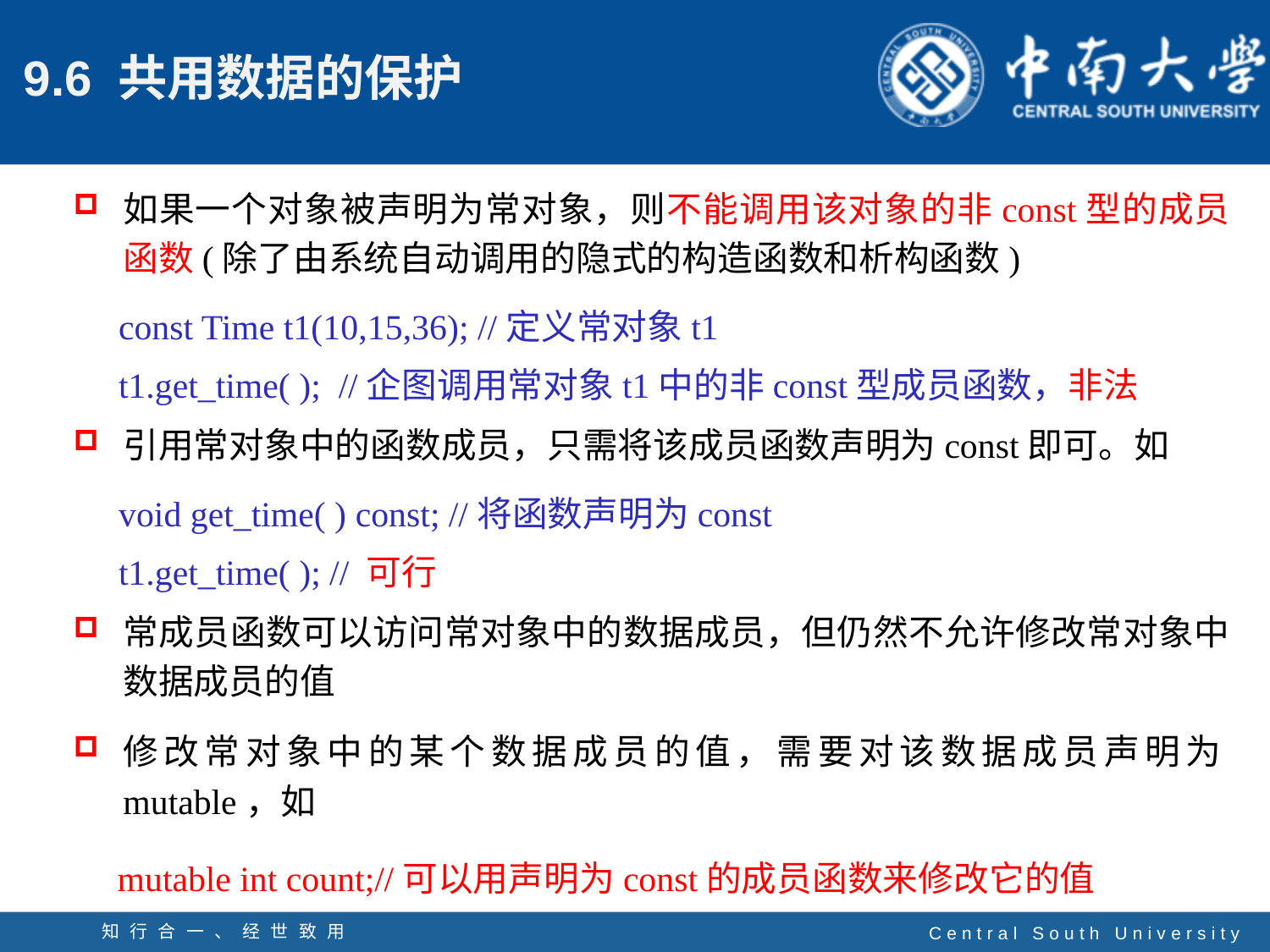

如果一个对象被声明为常对象，则不能调用该对象的非const型的成员函数(除了由系统自动调用的隐式的构造函数和析构函数)
const Time t1(10,15,36); //定义常对象t1
t1.get_time( );  //企图调用常对象t1中的非const型成员函数，非法
引用常对象中的函数成员，只需将该成员函数声明为const即可。如
void get_time( ) const; //将函数声明为const
t1.get_time( ); // 可行
常成员函数可以访问常对象中的数据成员，但仍然不允许修改常对象中数据成员的值
修改常对象中的某个数据成员的值，需要对该数据成员声明为mutable，如
       mutable int count;//可以用声明为const的成员函数来修改它的值

知行合一、经世致用
自强不息 厚德载物
Central South University